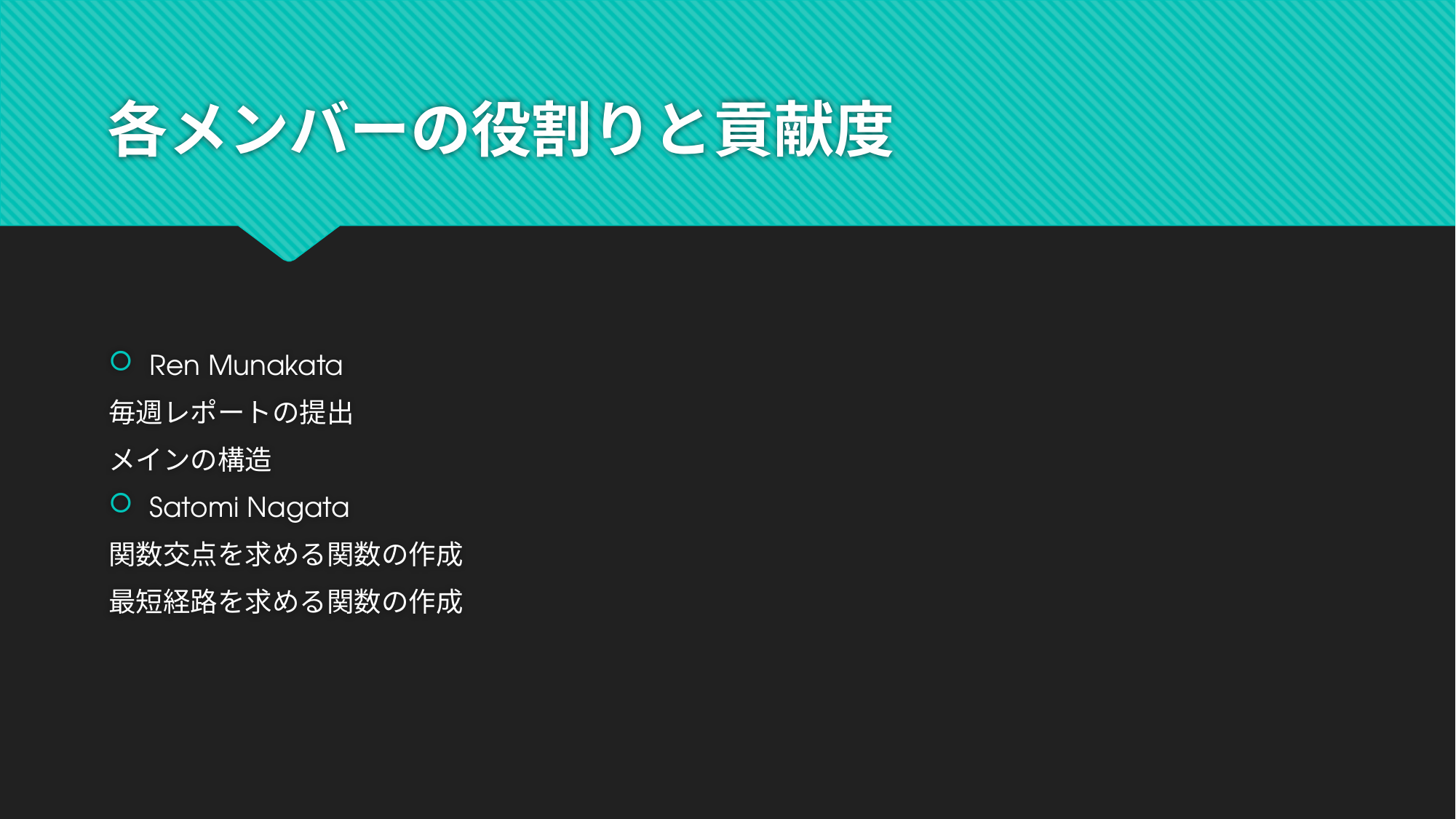

# 各メンバーの役割りと貢献度
Ren Munakata
毎週レポートの提出
メインの構造
Satomi Nagata
関数交点を求める関数の作成
最短経路を求める関数の作成